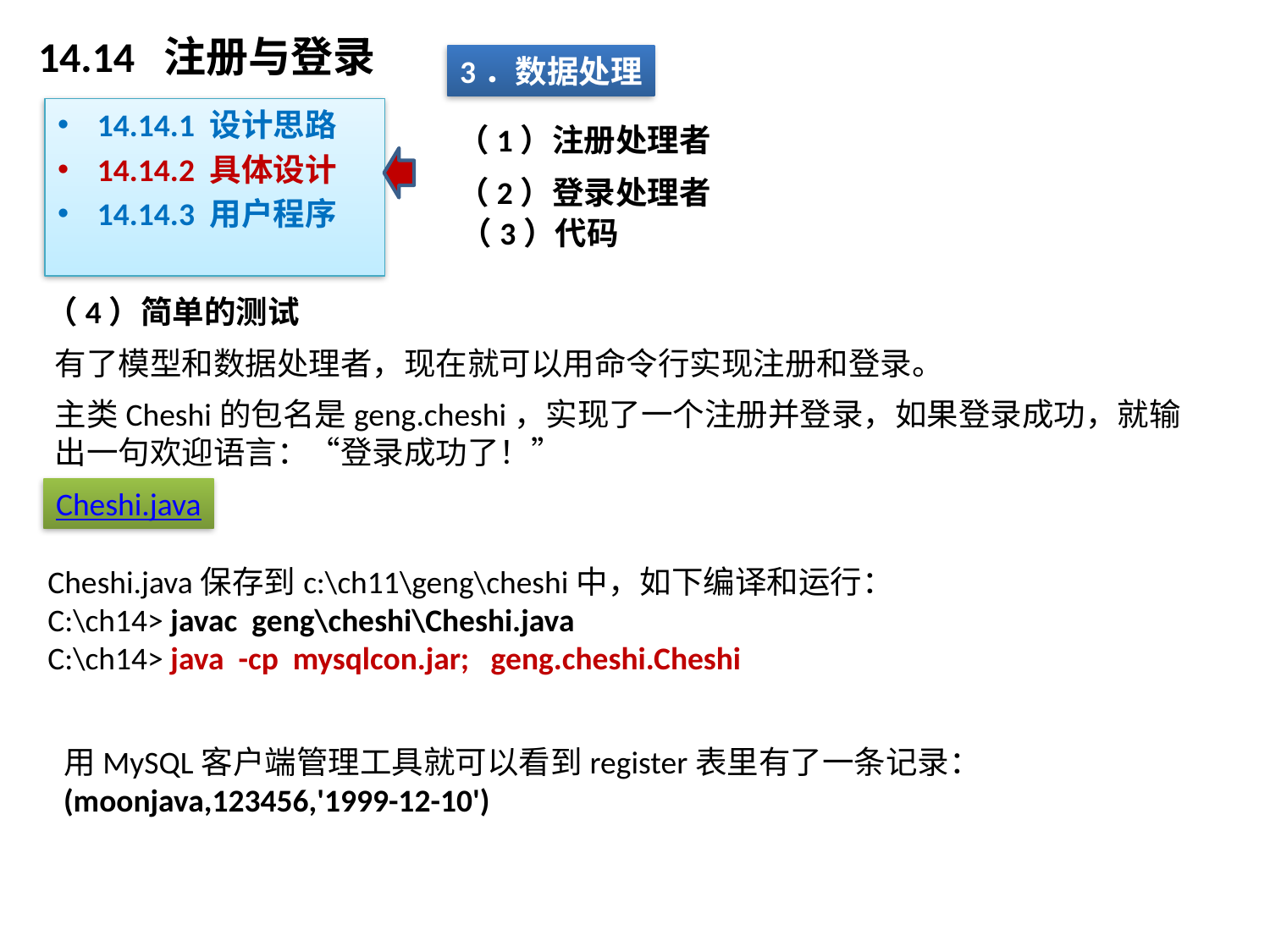

# 14.14  注册与登录
3．数据处理
14.14.1 设计思路
14.14.2 具体设计
14.14.3 用户程序
（1）注册处理者

（2）登录处理者

（3）代码
（4）简单的测试
有了模型和数据处理者，现在就可以用命令行实现注册和登录。
主类Cheshi的包名是geng.cheshi，实现了一个注册并登录，如果登录成功，就输出一句欢迎语言：“登录成功了！”
Cheshi.java
Cheshi.java保存到c:\ch11\geng\cheshi中，如下编译和运行：
C:\ch14> javac  geng\cheshi\Cheshi.java
C:\ch14> java  -cp  mysqlcon.jar;   geng.cheshi.Cheshi
用MySQL客户端管理工具就可以看到register表里有了一条记录：
(moonjava,123456,'1999-12-10')